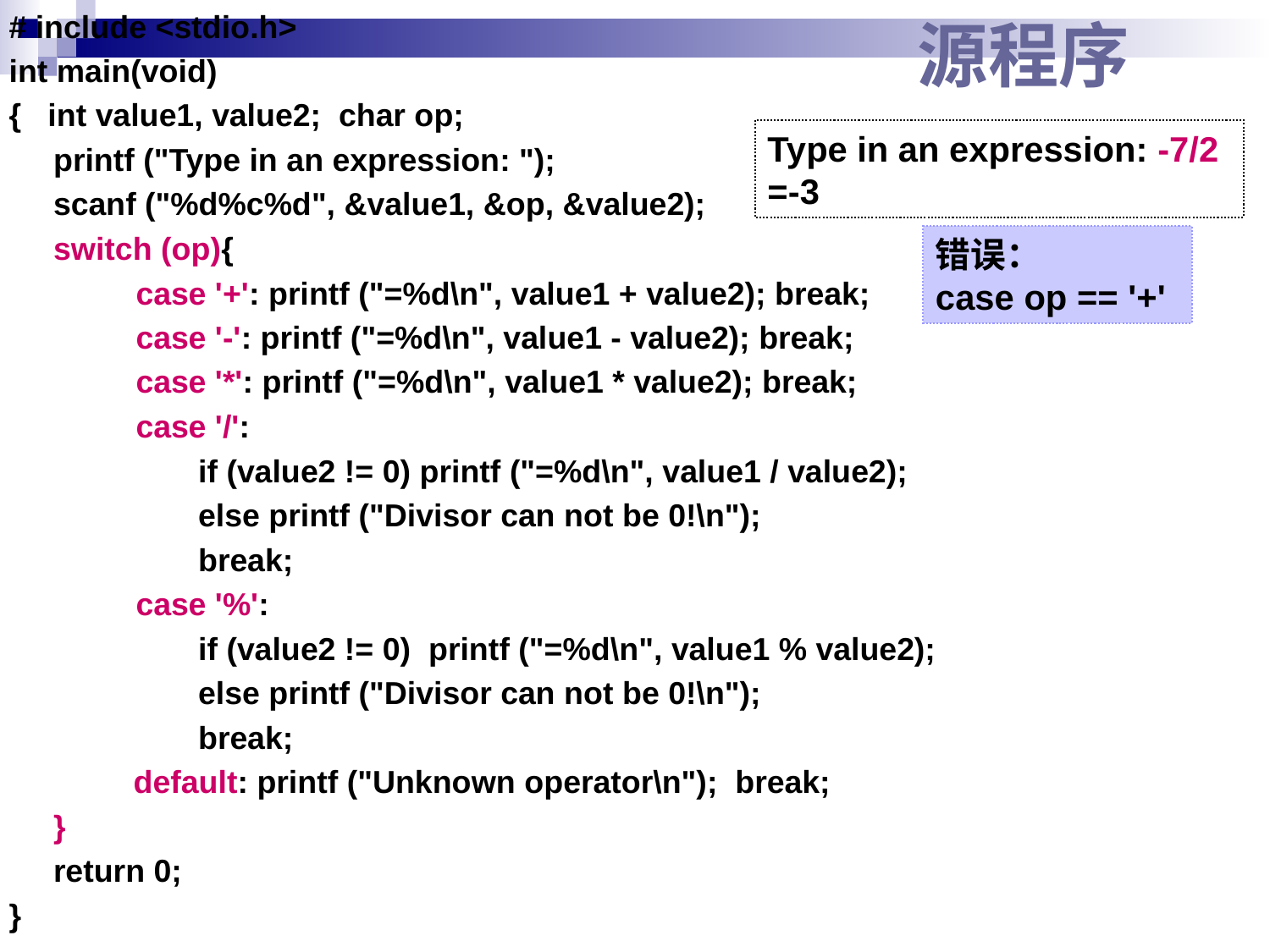

# include <stdio.h>
int main(void)
{   int value1, value2;  char op;
     printf ("Type in an expression: ");
     scanf ("%d%c%d", &value1, &op, &value2);
     switch (op){
 	case '+': printf ("=%d\n", value1 + value2); break;
 	case '-': printf ("=%d\n", value1 - value2); break;
 	case '*': printf ("=%d\n", value1 * value2); break;
 	case '/':
 	       if (value2 != 0) printf ("=%d\n", value1 / value2);
 	       else printf ("Divisor can not be 0!\n");
 	       break;
 	case '%':
 	       if (value2 != 0)  printf ("=%d\n", value1 % value2);
 	       else printf ("Divisor can not be 0!\n");
 	       break;
              default: printf ("Unknown operator\n");  break;
     }
     return 0;
}
# 源程序
Type in an expression: -7/2
=-3
错误：
case op == '+'